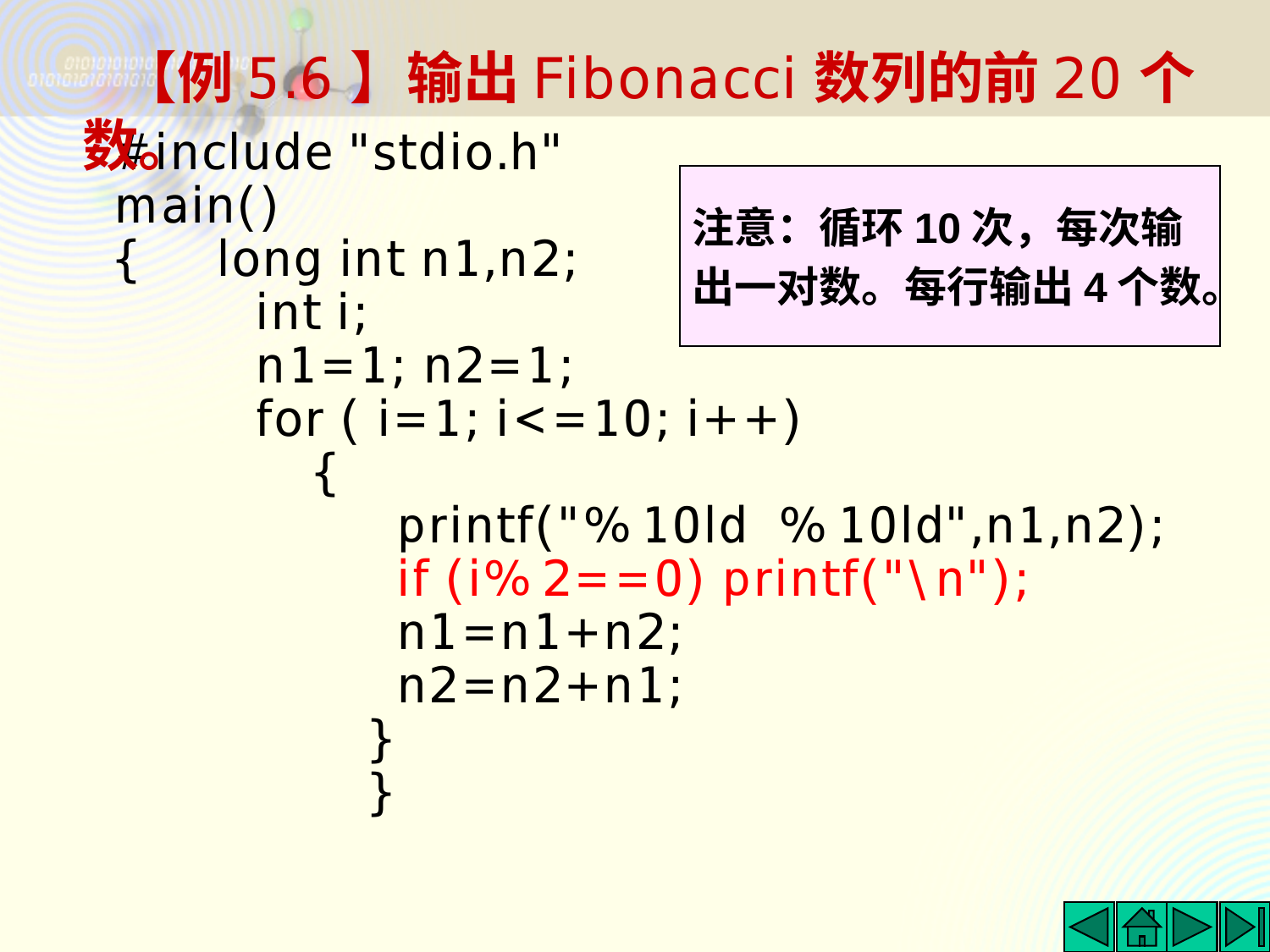

【例5.6】输出Fibonacci数列的前20个数。
#include "stdio.h"
main()
{     long int n1,n2;
 int i;
 n1=1; n2=1;
 for ( i=1; i<=10; i++)
     {
  printf("%10ld  %10ld",n1,n2);
  if (i%2==0) printf("\n");
  n1=n1+n2;
  n2=n2+n1;
}
}
注意：循环10次，每次输
出一对数。每行输出4个数。